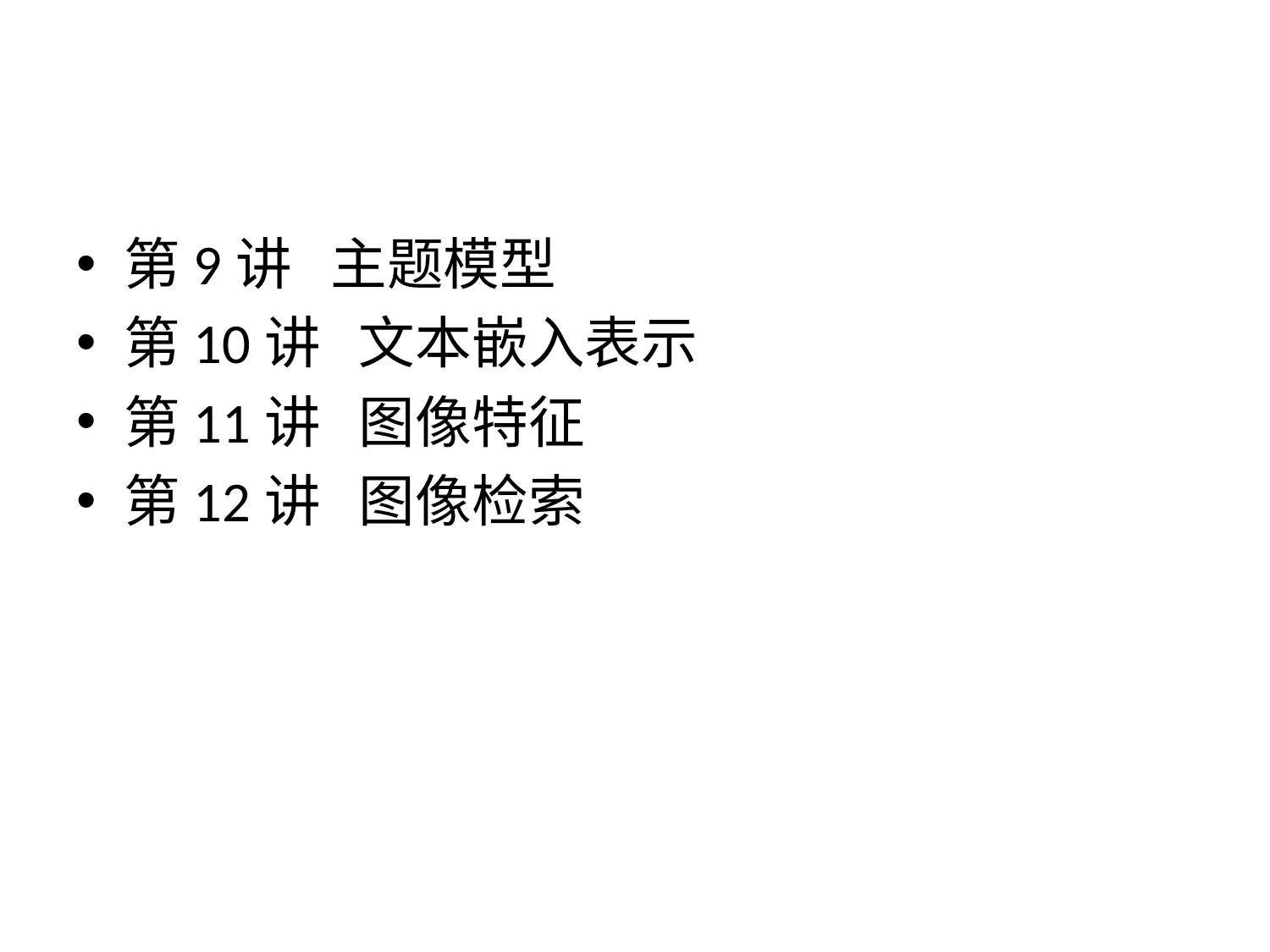

#
第9讲   主题模型
第10讲   文本嵌入表示
第11讲   图像特征
第12讲   图像检索